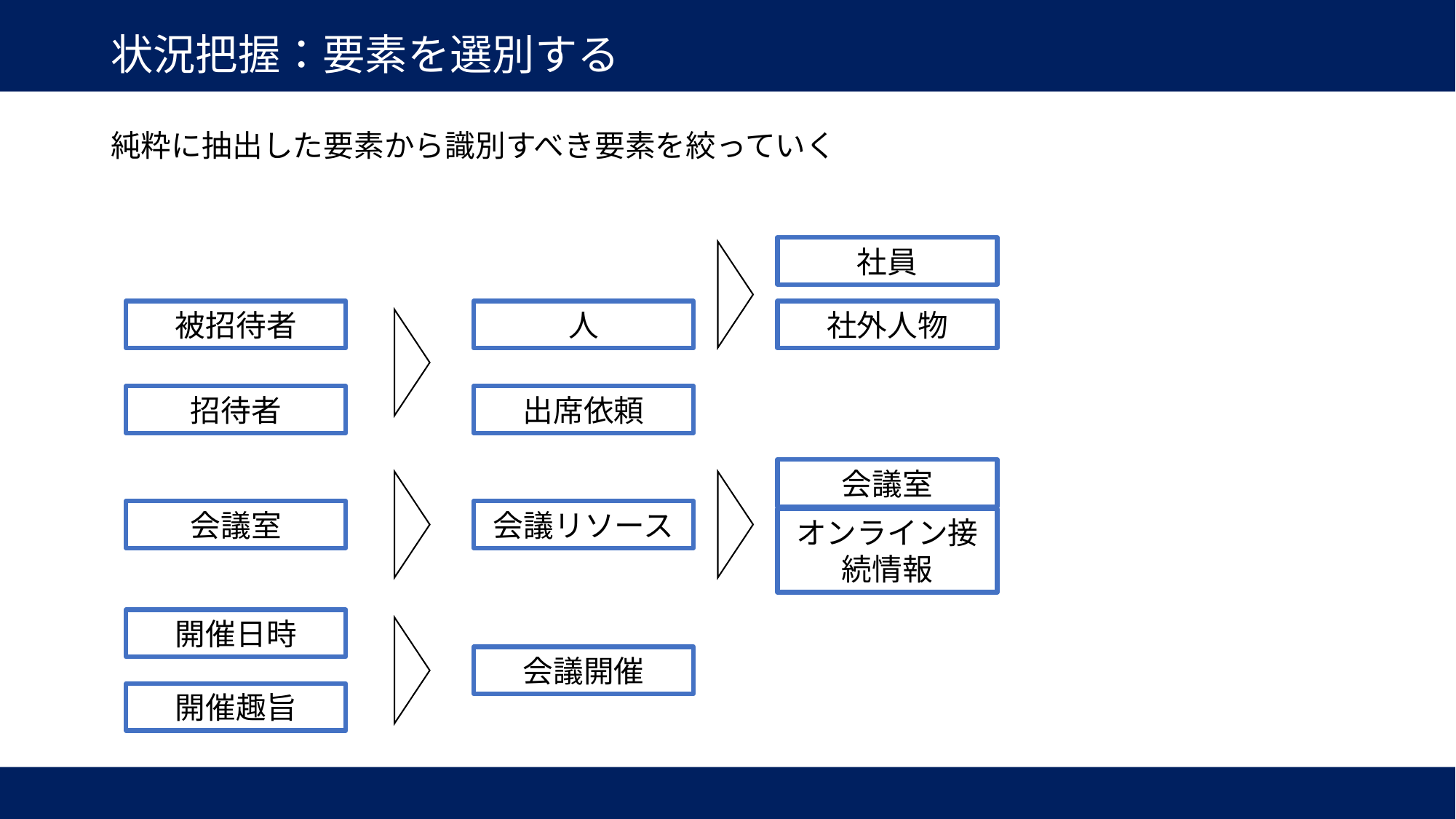

# 状況把握：要素を選別する
純粋に抽出した要素から識別すべき要素を絞っていく
社員

被招待者
人
社外人物

招待者
出席依頼
会議室
会議室
会議リソース

オンライン接続情報
開催日時
会議開催

開催趣旨